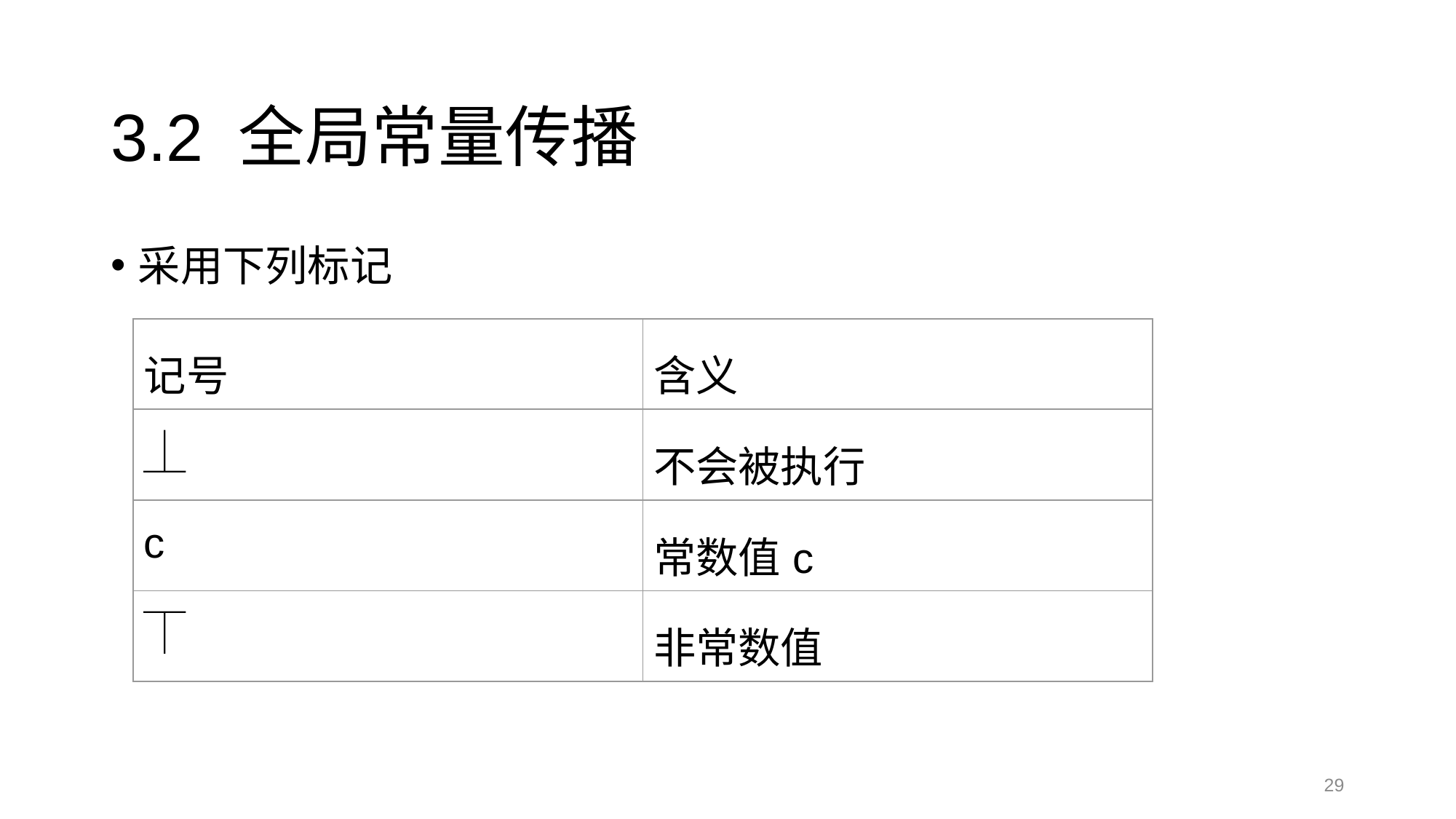

# 3.2 全局常量传播
采用下列标记
| 记号 | 含义 |
| --- | --- |
| ⏊ | 不会被执行 |
| c | 常数值c |
| ⏉ | 非常数值 |
29